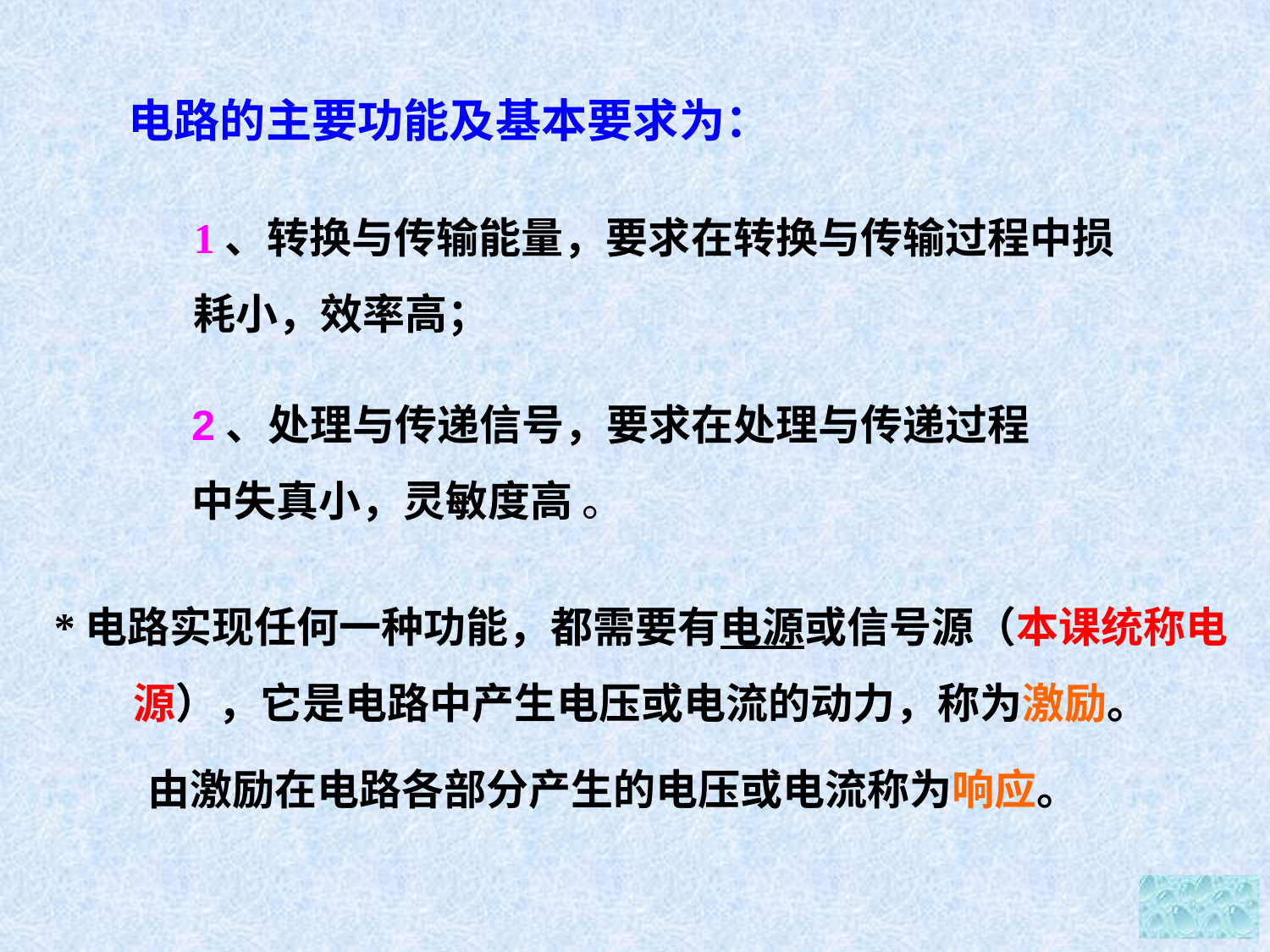

电路的主要功能及基本要求为：
1、转换与传输能量，要求在转换与传输过程中损耗小，效率高；
2、处理与传递信号，要求在处理与传递过程中失真小，灵敏度高 。
*电路实现任何一种功能，都需要有电源或信号源（本课统称电源），它是电路中产生电压或电流的动力，称为激励。
由激励在电路各部分产生的电压或电流称为响应。